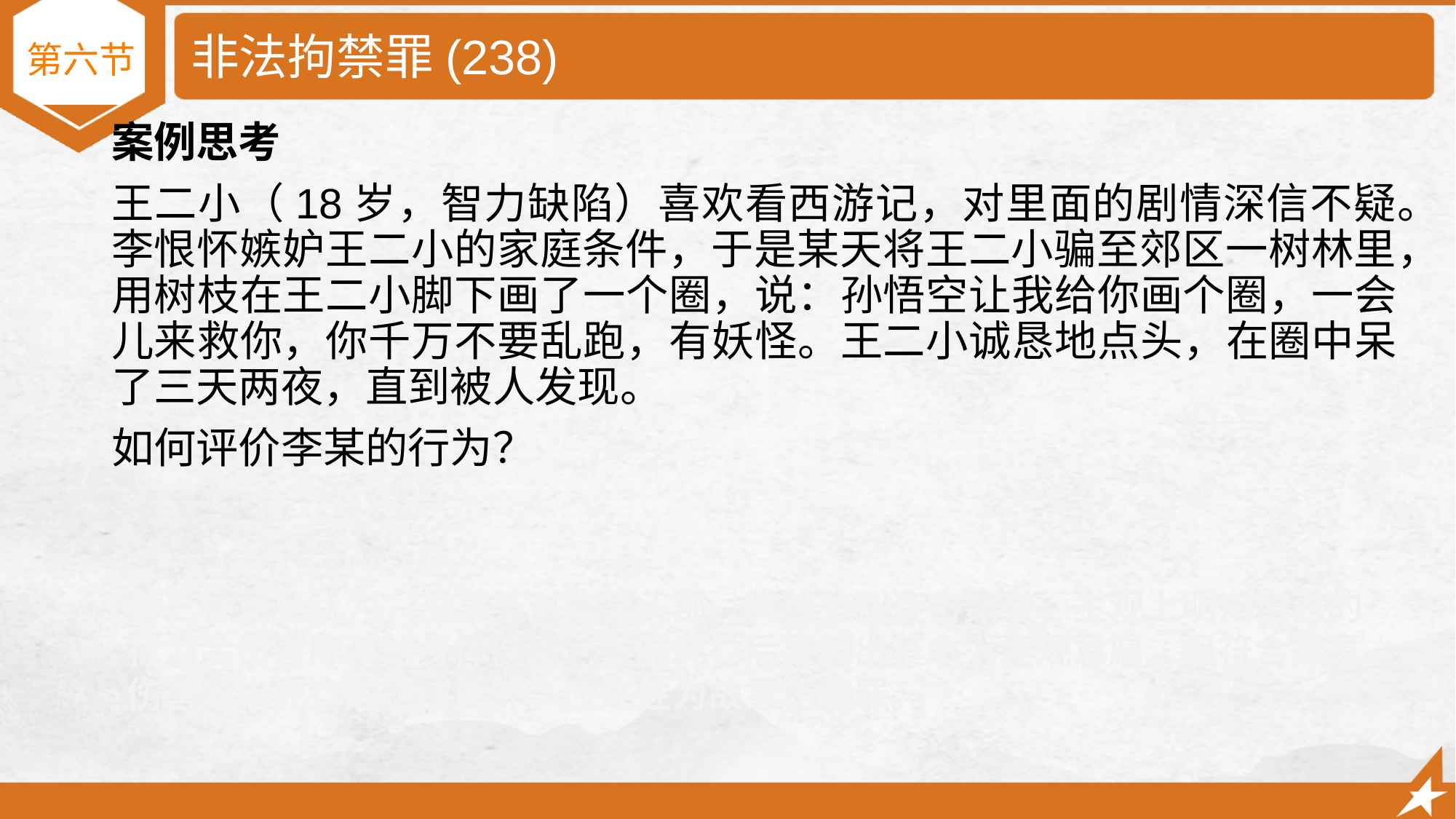

# 非法拘禁罪(238)
第六节
案例思考
王二小（18岁，智力缺陷）喜欢看西游记，对里面的剧情深信不疑。李恨怀嫉妒王二小的家庭条件，于是某天将王二小骗至郊区一树林里，用树枝在王二小脚下画了一个圈，说：孙悟空让我给你画个圈，一会儿来救你，你千万不要乱跑，有妖怪。王二小诚恳地点头，在圈中呆了三天两夜，直到被人发现。
如何评价李某的行为？

第三种意见认为，王某某对陈某头部、胸部分别连击数拳，主观上明知自己的行为会伤害陈某的身体健康，虽然死亡后果超出其本人主观意愿，但符合故意伤害致人死亡的构成要件，应定性为故意伤害罪。